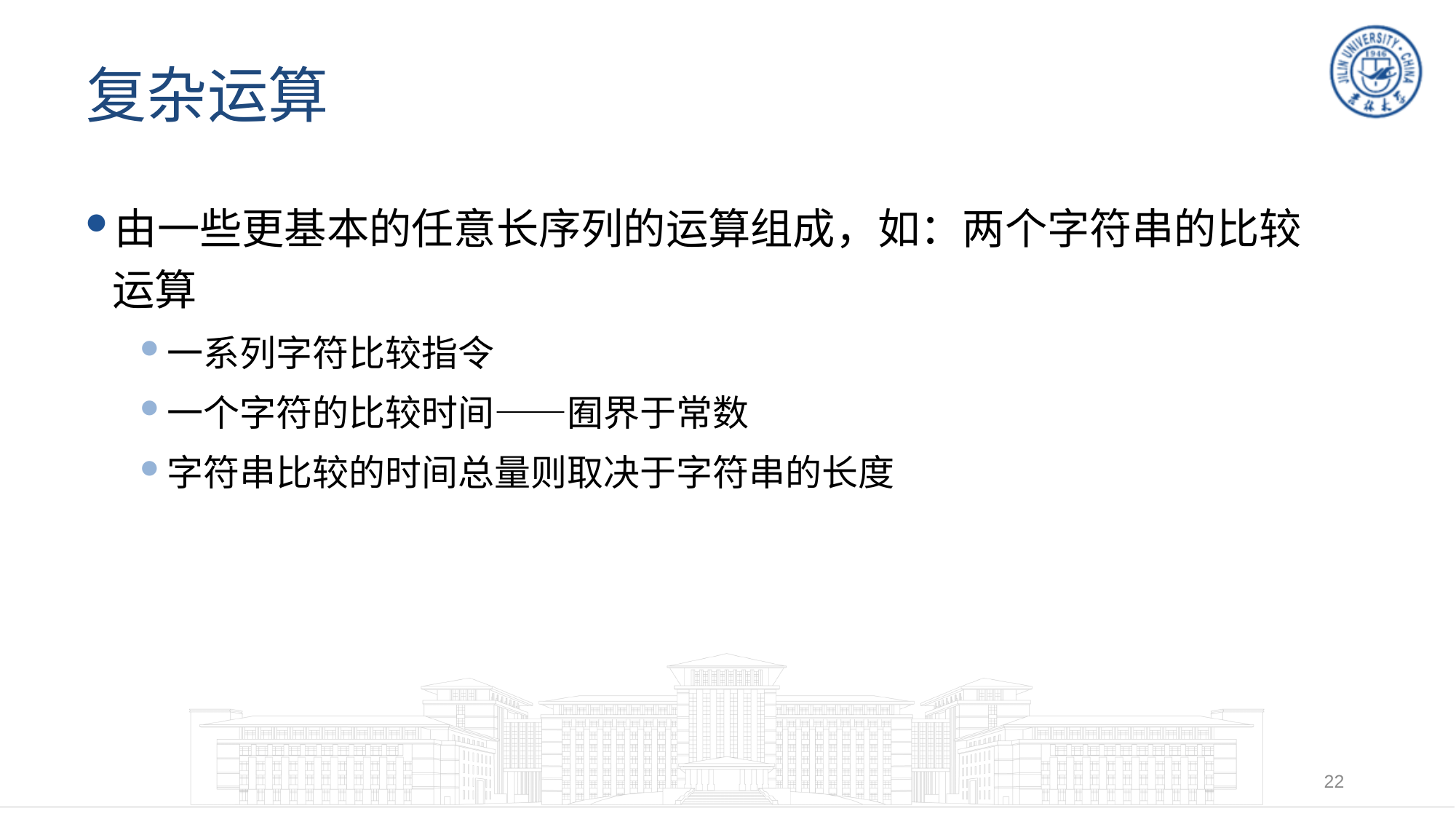

# 复杂运算
由一些更基本的任意长序列的运算组成，如：两个字符串的比较运算
一系列字符比较指令
一个字符的比较时间——囿界于常数
字符串比较的时间总量则取决于字符串的长度
22